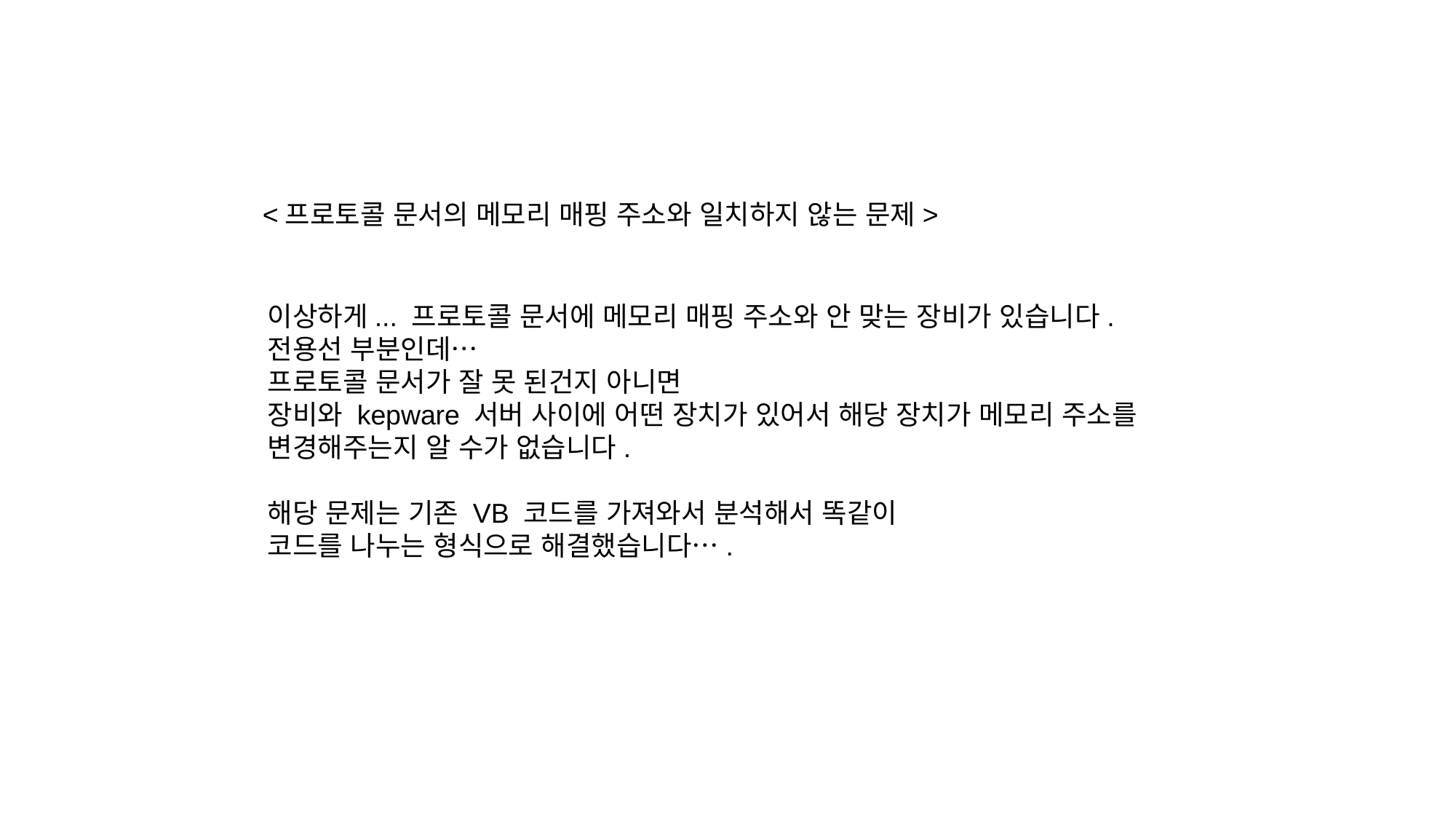

<프로토콜 문서의 메모리 매핑 주소와 일치하지 않는 문제>
이상하게... 프로토콜 문서에 메모리 매핑 주소와 안 맞는 장비가 있습니다.
전용선 부분인데…
프로토콜 문서가 잘 못 된건지 아니면
장비와 kepware 서버 사이에 어떤 장치가 있어서 해당 장치가 메모리 주소를
변경해주는지 알 수가 없습니다.

해당 문제는 기존 VB 코드를 가져와서 분석해서 똑같이
코드를 나누는 형식으로 해결했습니다….